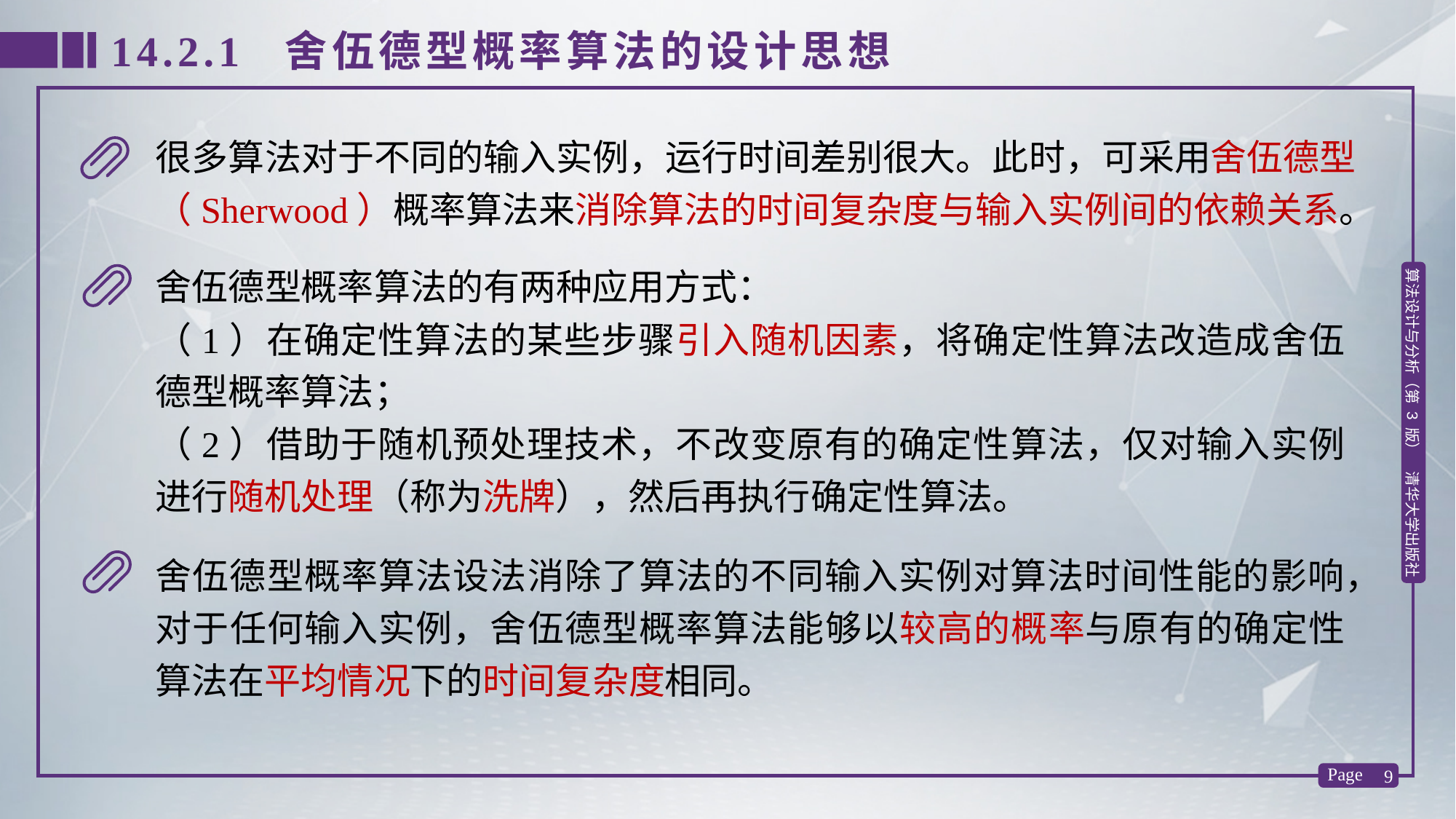

14.2.1  舍伍德型概率算法的设计思想
很多算法对于不同的输入实例，运行时间差别很大。此时，可采用舍伍德型（Sherwood）概率算法来消除算法的时间复杂度与输入实例间的依赖关系。

舍伍德型概率算法的有两种应用方式：
（1）在确定性算法的某些步骤引入随机因素，将确定性算法改造成舍伍德型概率算法；
（2）借助于随机预处理技术，不改变原有的确定性算法，仅对输入实例进行随机处理（称为洗牌），然后再执行确定性算法。

舍伍德型概率算法设法消除了算法的不同输入实例对算法时间性能的影响，对于任何输入实例，舍伍德型概率算法能够以较高的概率与原有的确定性算法在平均情况下的时间复杂度相同。